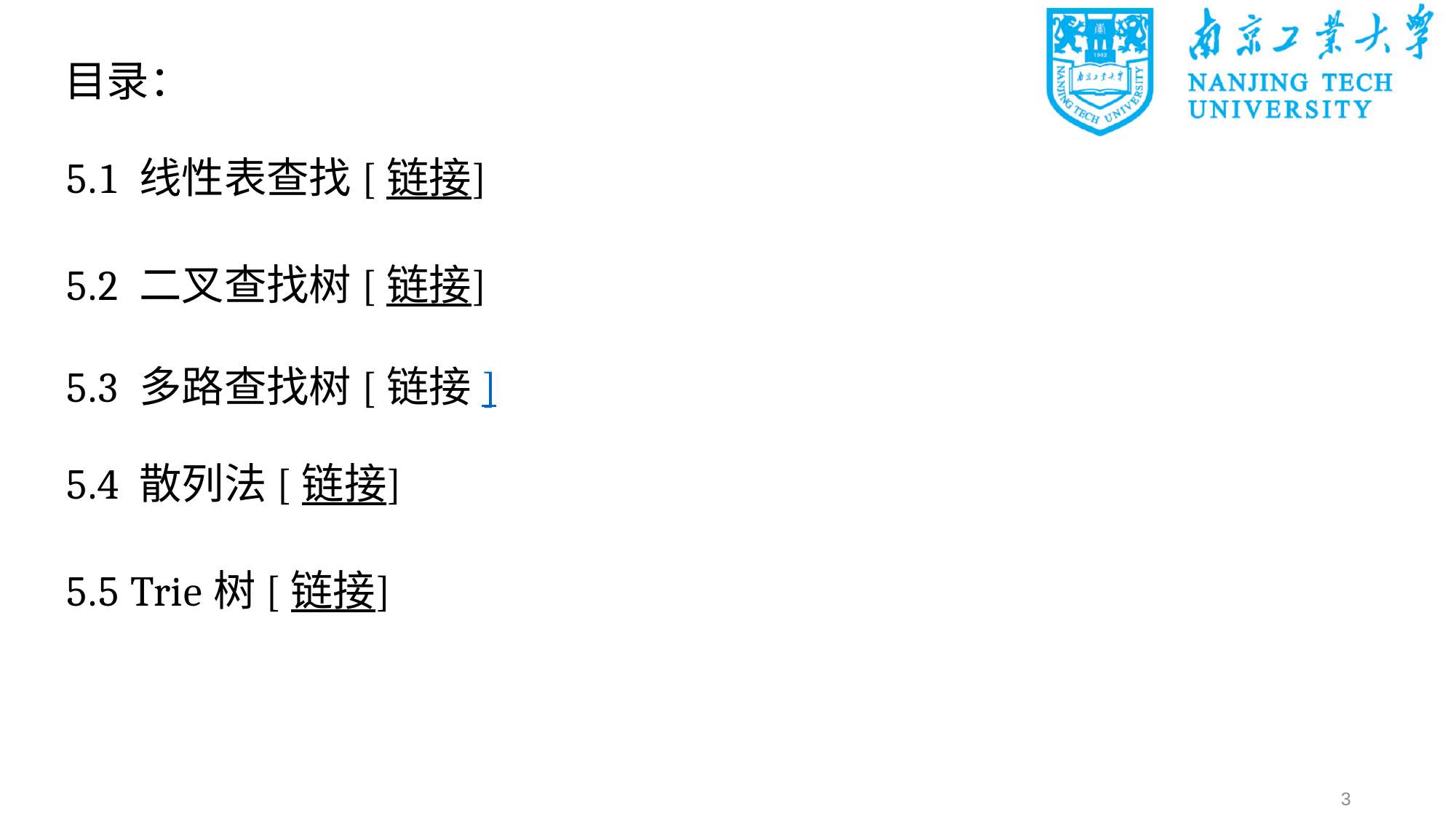

目录：
5.1 线性表查找[链接]
5.2 二叉查找树[链接]
5.3 多路查找树[链接]
5.4 散列法[链接]
5.5 Trie树[链接]
3